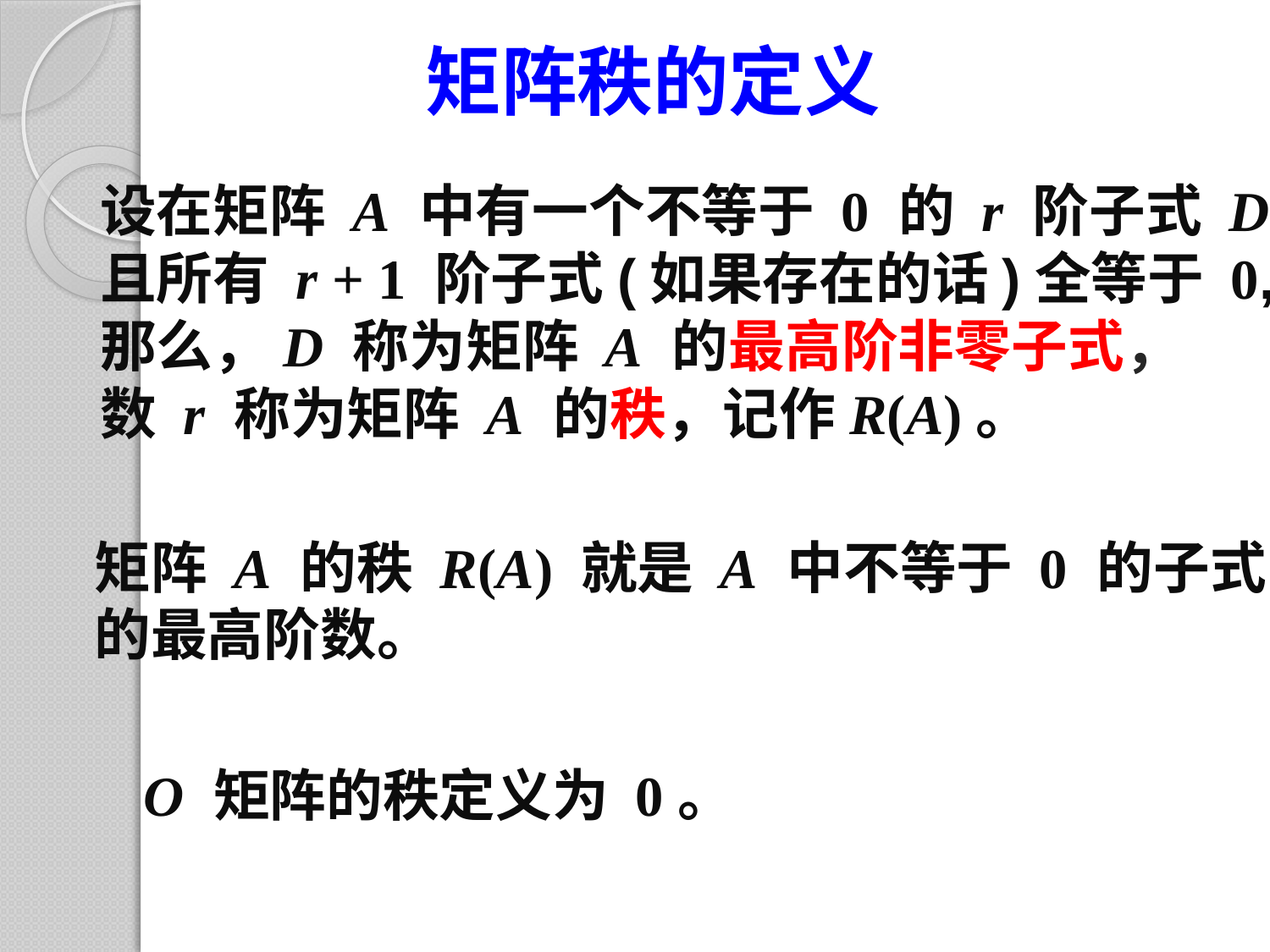

# 矩阵秩的定义
设在矩阵 A 中有一个不等于 0 的 r 阶子式 D ,
且所有 r + 1 阶子式(如果存在的话)全等于 0,
那么，D 称为矩阵 A 的最高阶非零子式，
数 r 称为矩阵 A 的秩，记作R(A)。
矩阵 A 的秩 R(A) 就是 A 中不等于 0 的子式
的最高阶数。

O 矩阵的秩定义为 0。